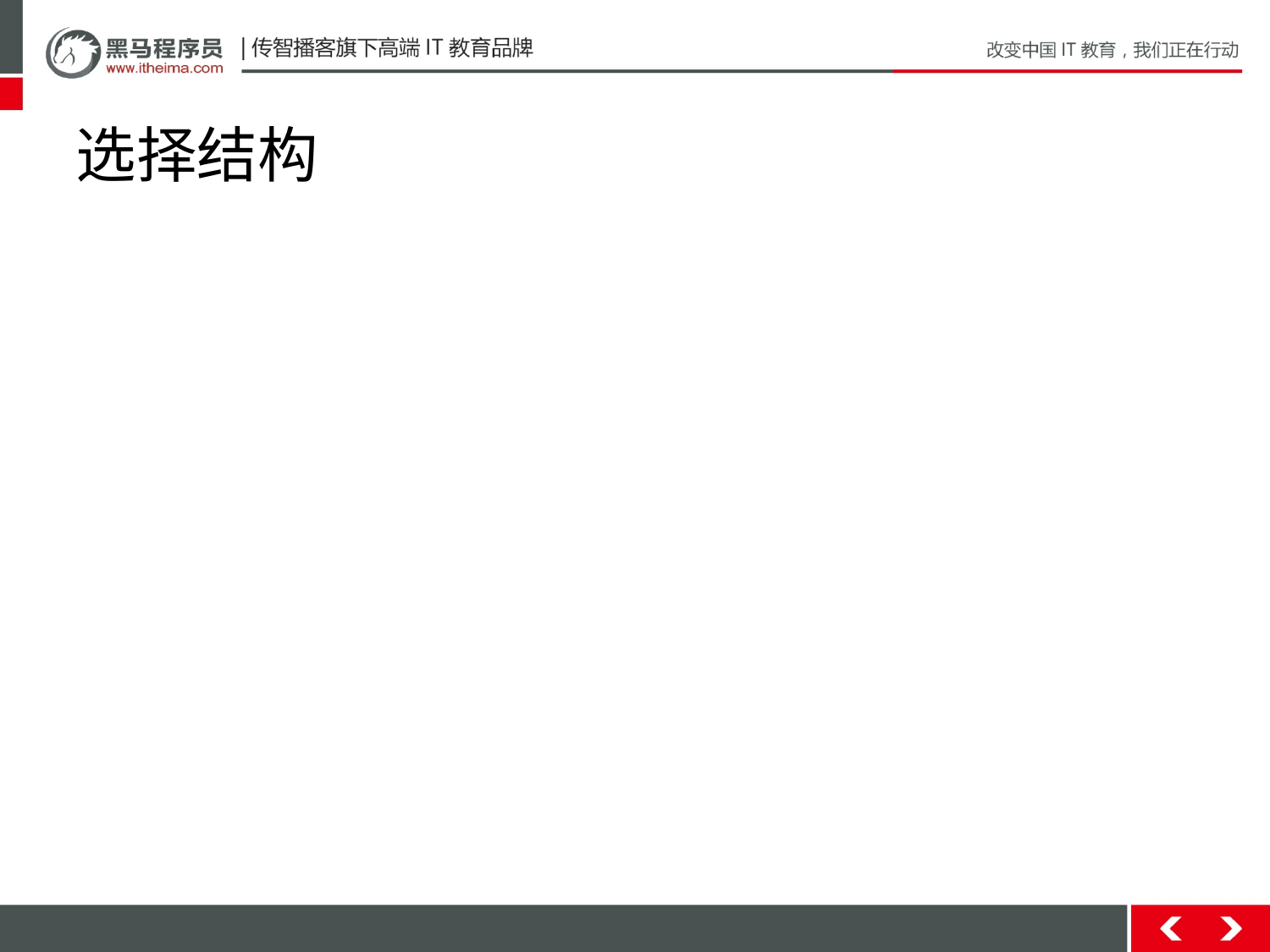

# 选择结构
选择结构
也被称为分支结构。
选择结构有特定的语法格式，我们必须按照它的基本格式来编写代码。
Java语言提供了两种选择结构语句
if语句
switch语句